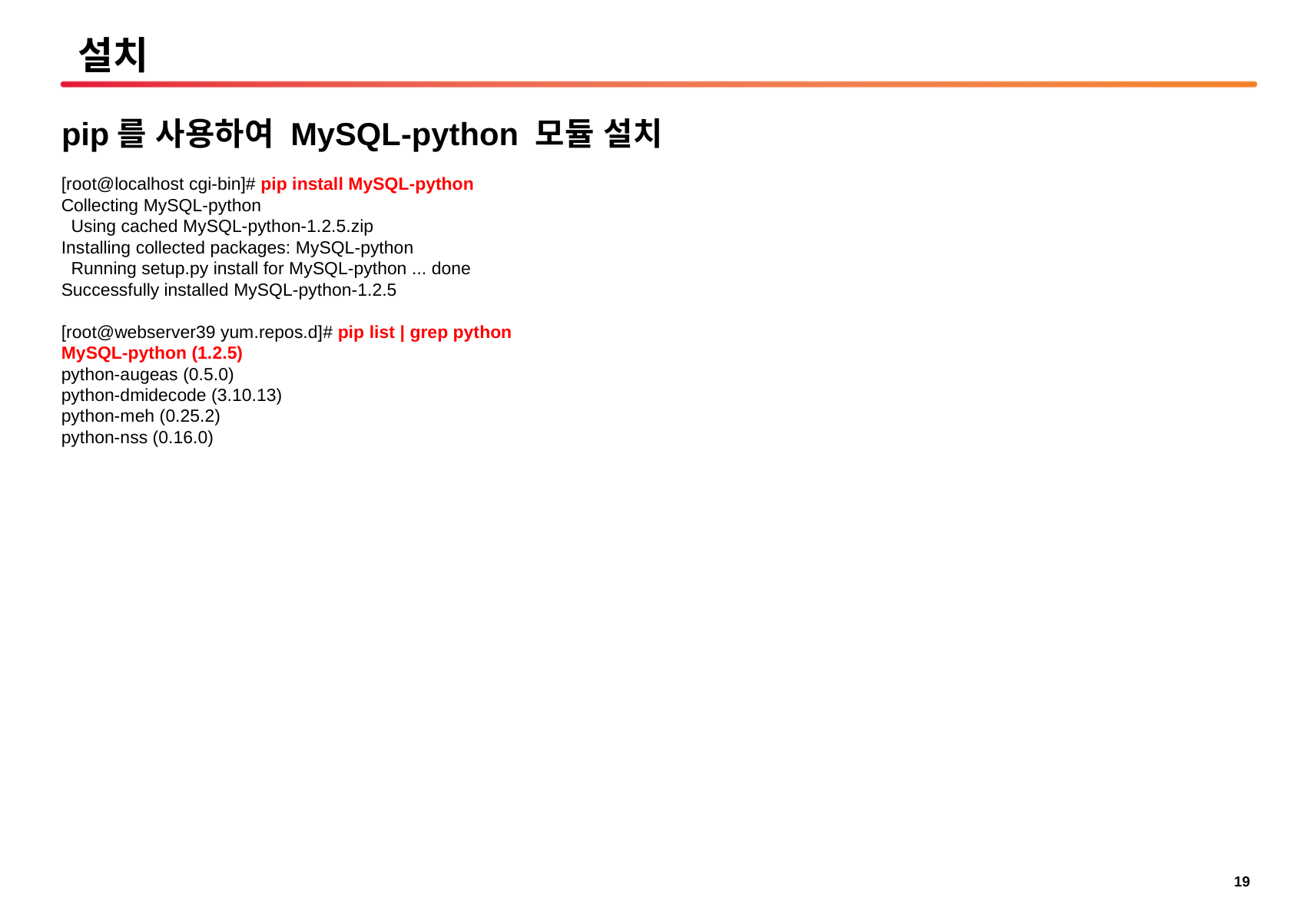

# 설치

pip를 사용하여 MySQL-python 모듈 설치
[root@localhost cgi-bin]# pip install MySQL-python
Collecting MySQL-python
  Using cached MySQL-python-1.2.5.zip
Installing collected packages: MySQL-python
  Running setup.py install for MySQL-python ... done
Successfully installed MySQL-python-1.2.5

[root@webserver39 yum.repos.d]# pip list | grep python
MySQL-python (1.2.5)
python-augeas (0.5.0)
python-dmidecode (3.10.13)
python-meh (0.25.2)
python-nss (0.16.0)